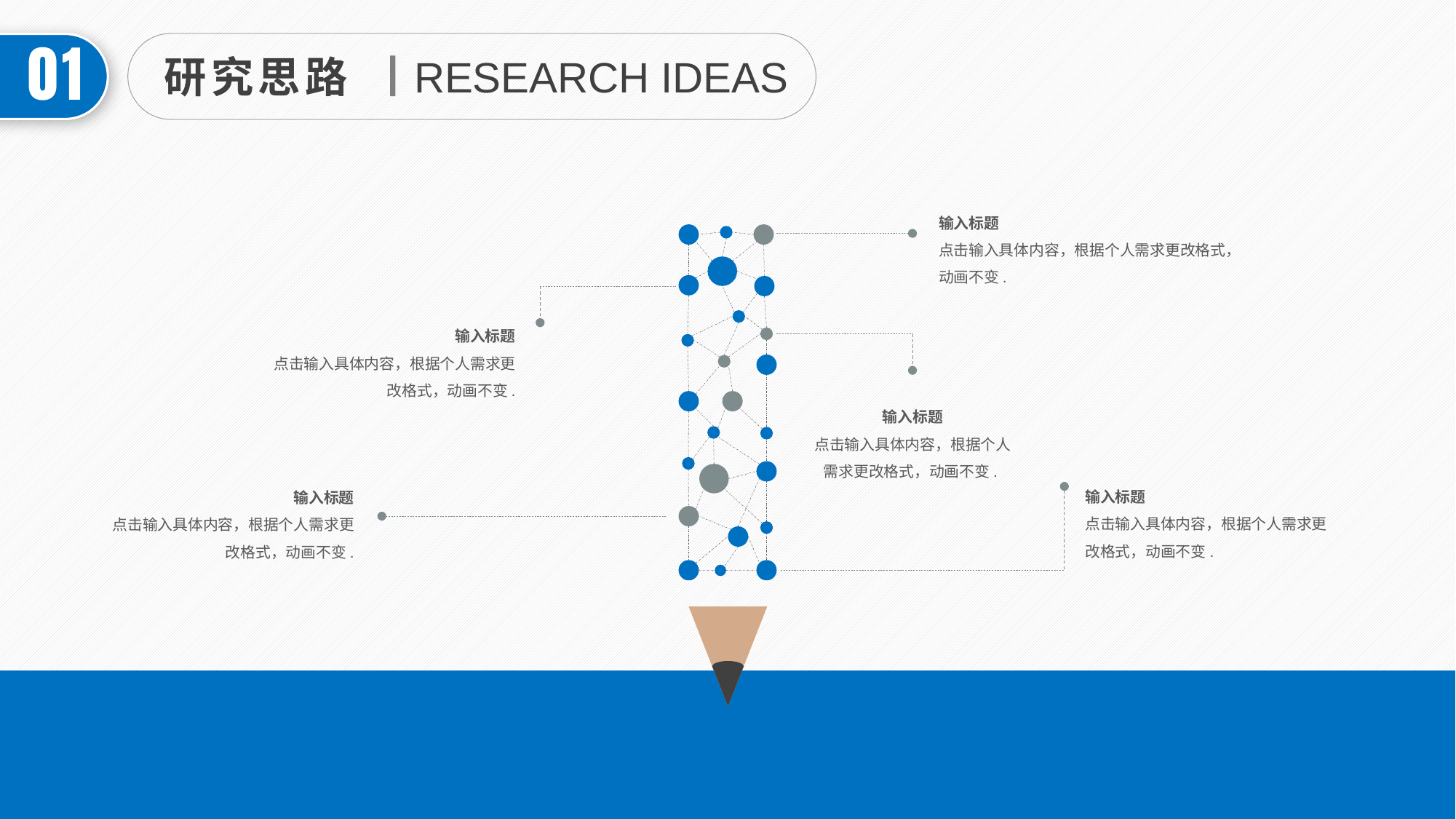

01
研究思路
RESEARCH IDEAS

输入标题
点击输入具体内容，根据个人需求更改格式，动画不变.

输入标题
点击输入具体内容，根据个人需求更改格式，动画不变.
输入标题
点击输入具体内容，根据个人需求更改格式，动画不变.
输入标题
点击输入具体内容，根据个人需求更改格式，动画不变.
输入标题
点击输入具体内容，根据个人需求更改格式，动画不变.